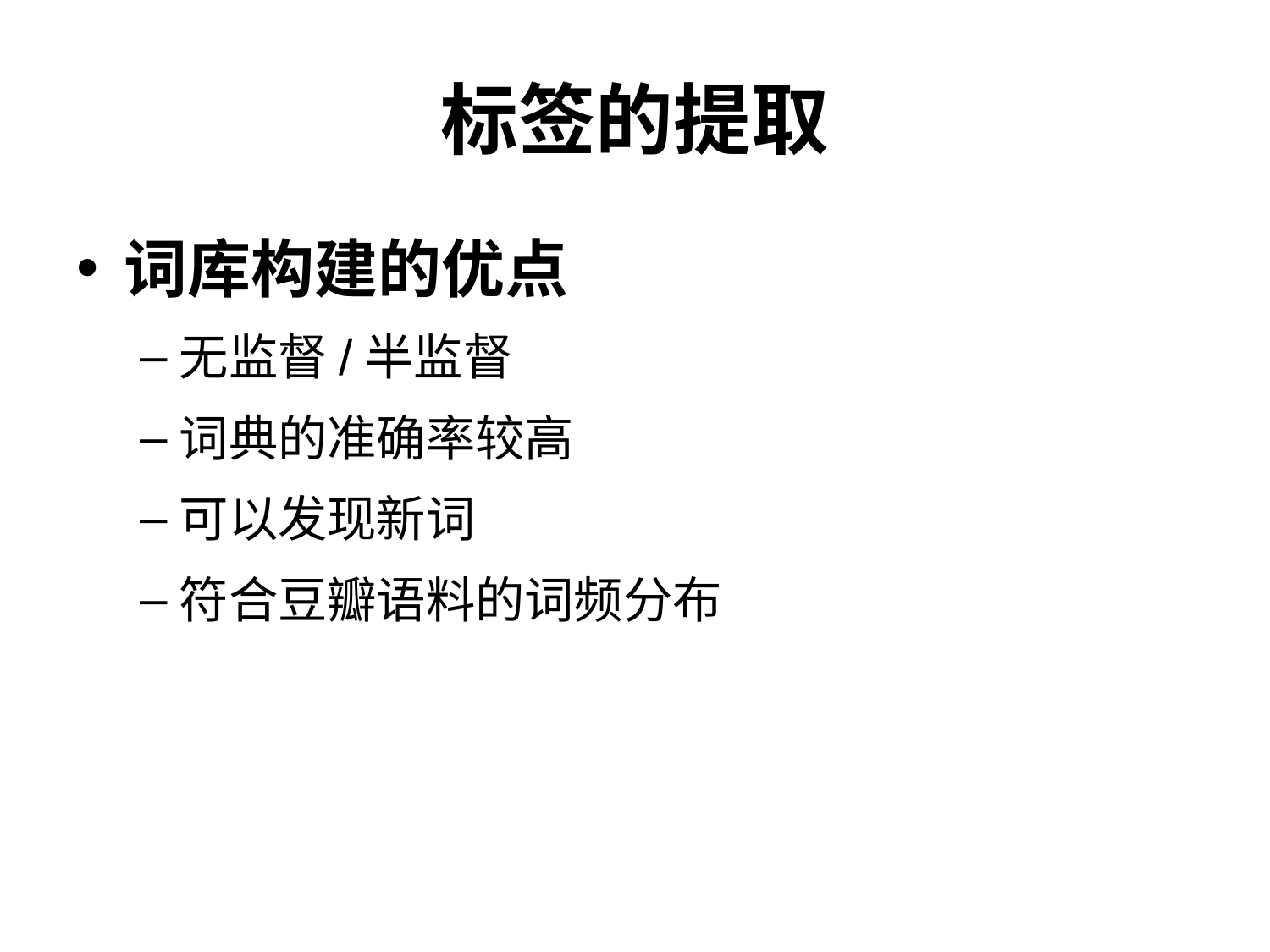

# 标签的提取
词库构建的优点
无监督/半监督
词典的准确率较高
可以发现新词
符合豆瓣语料的词频分布